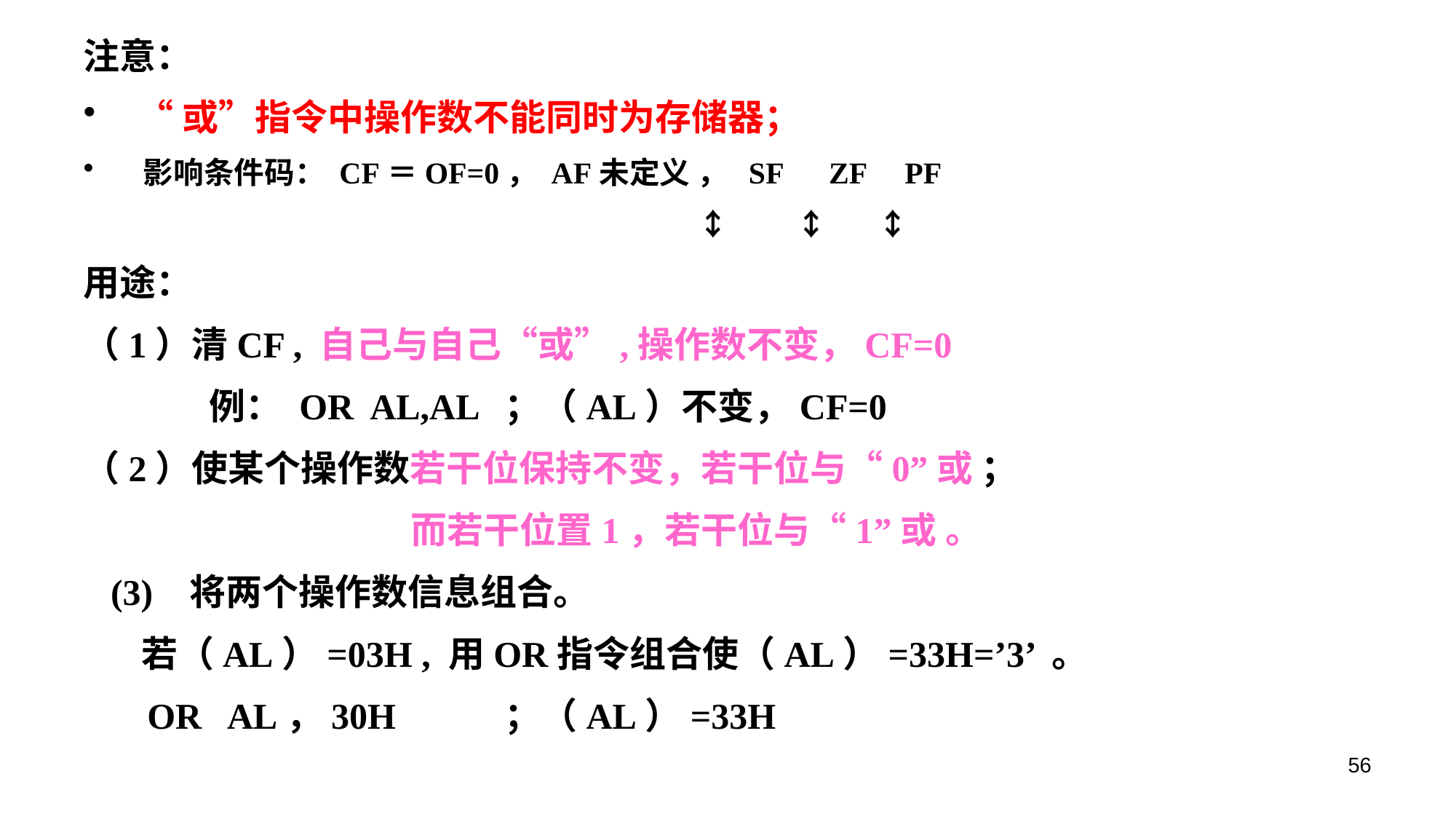

注意：
     “或”指令中操作数不能同时为存储器；
      影响条件码： CF＝OF=0， AF未定义 ，  SF      ZF     PF
					          ↕　　↕  　 ↕
用途：
（1）清CF , 自己与自己“或”,操作数不变，CF=0
	 例： OR  AL,AL  ；（AL）不变，CF=0
（2）使某个操作数若干位保持不变，若干位与“0”或 ；
			而若干位置1，若干位与“1”或 。
   (3)   将两个操作数信息组合。
      若（AL）=03H , 用OR指令组合使（AL）=33H=’3’ 。
       OR   AL，30H           ；（AL）=33H
56